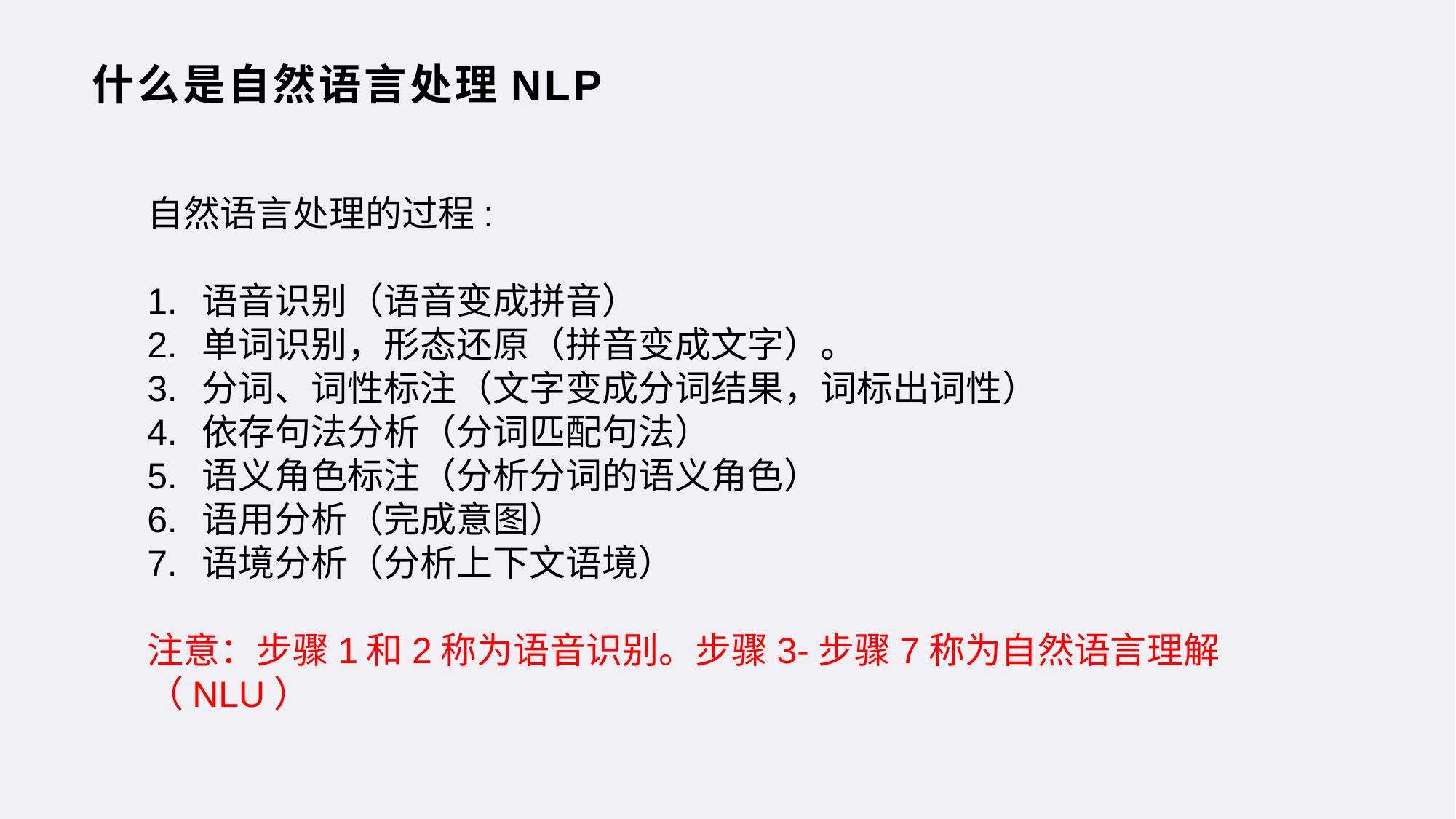

# 什么是自然语言处理NLP
自然语言处理的过程:

语音识别（语音变成拼音）
单词识别，形态还原（拼音变成文字）。
分词、词性标注（文字变成分词结果，词标出词性）
依存句法分析（分词匹配句法）
语义角色标注（分析分词的语义角色）
语用分析（完成意图）
语境分析（分析上下文语境）

注意：步骤1和2称为语音识别。步骤3-步骤7称为自然语言理解（NLU）